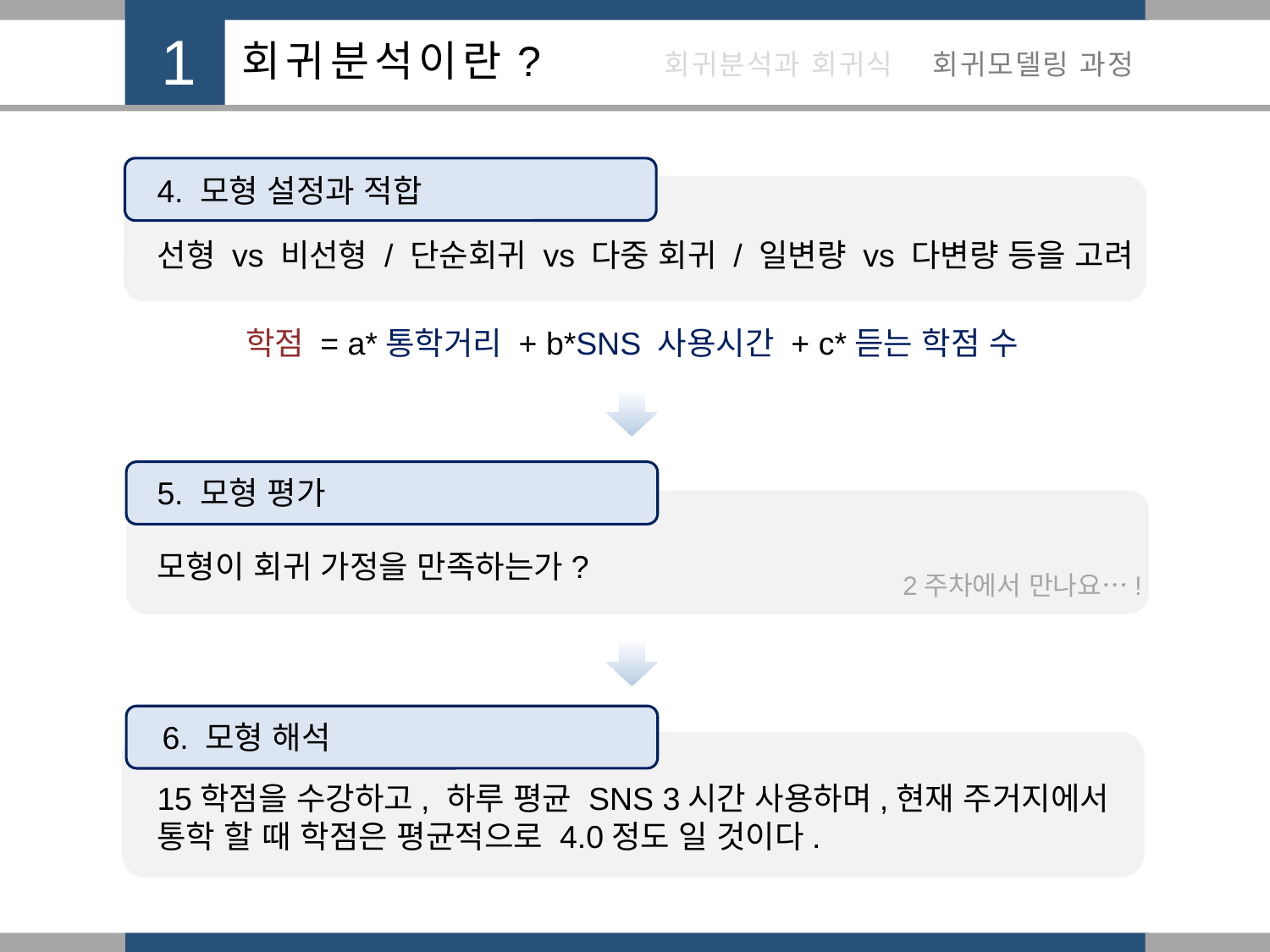

4. 모형 설정과 적합

선형 vs 비선형 / 단순회귀 vs 다중 회귀 / 일변량 vs 다변량 등을 고려
학점 = a*통학거리 + b*SNS 사용시간 + c*듣는 학점 수

5. 모형 평가

모형이 회귀 가정을 만족하는가?
2주차에서 만나요…!

6. 모형 해석

15학점을 수강하고, 하루 평균 SNS 3시간 사용하며,현재 주거지에서
통학 할 때 학점은 평균적으로 4.0정도 일 것이다.